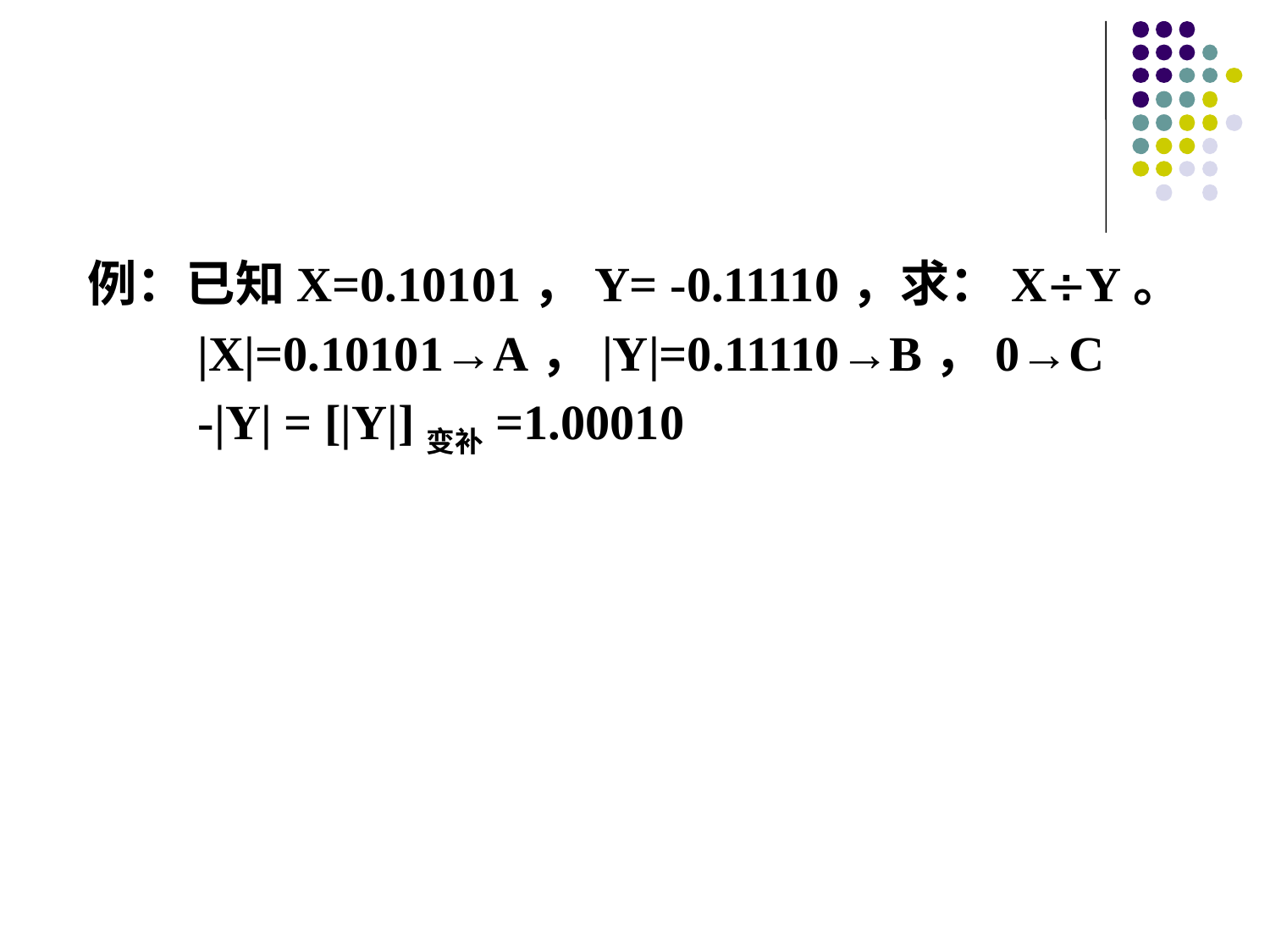

例：已知X=0.10101，Y= -0.11110，求：X÷Y。
         |X|=0.10101→A，|Y|=0.11110→B，0→C
         -|Y| = [|Y|]变补=1.00010
126